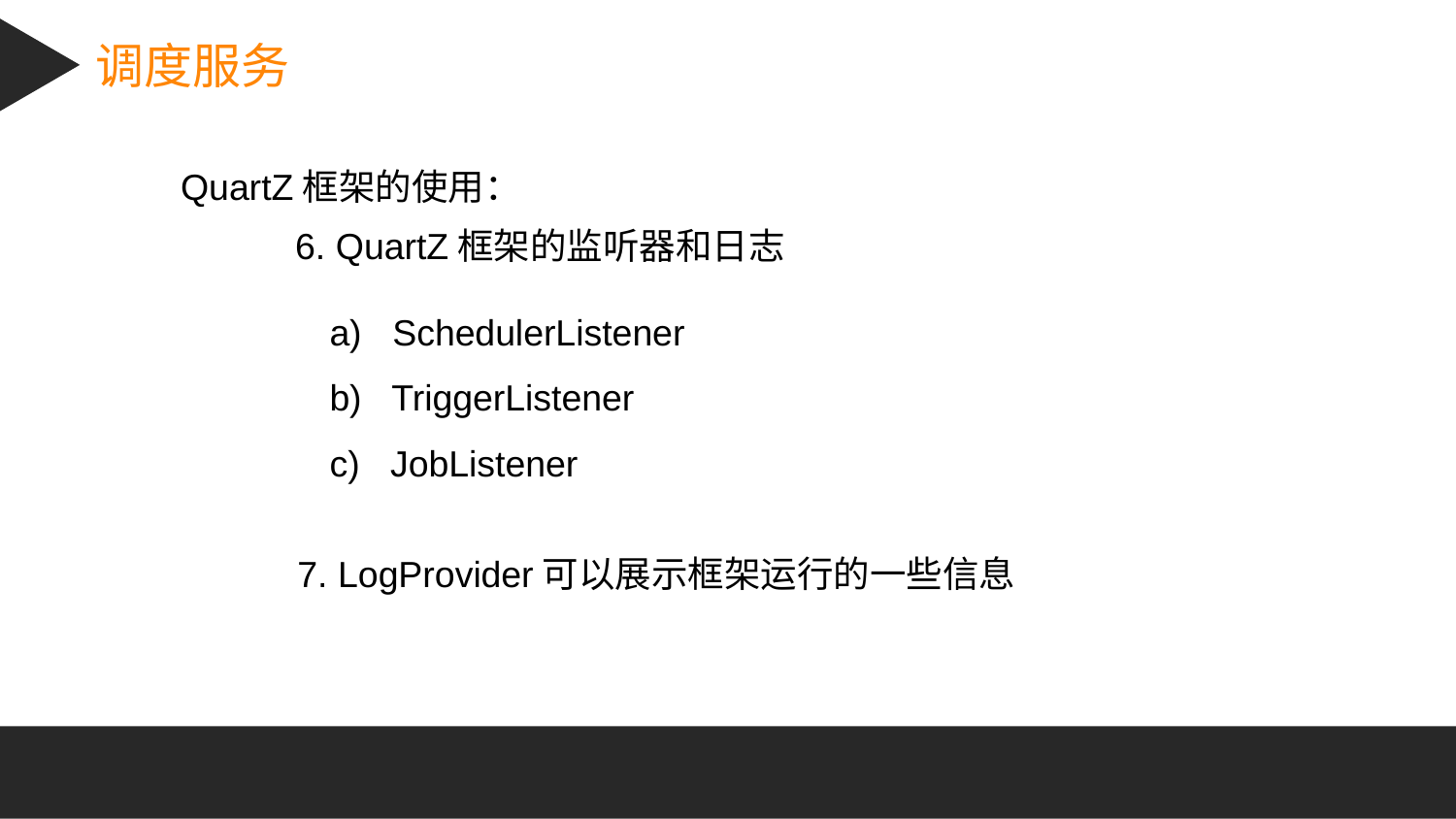

调度服务
QuartZ框架的使用：
6. QuartZ框架的监听器和日志
a)   SchedulerListener
b)   TriggerListener
c)   JobListener
7. LogProvider可以展示框架运行的一些信息